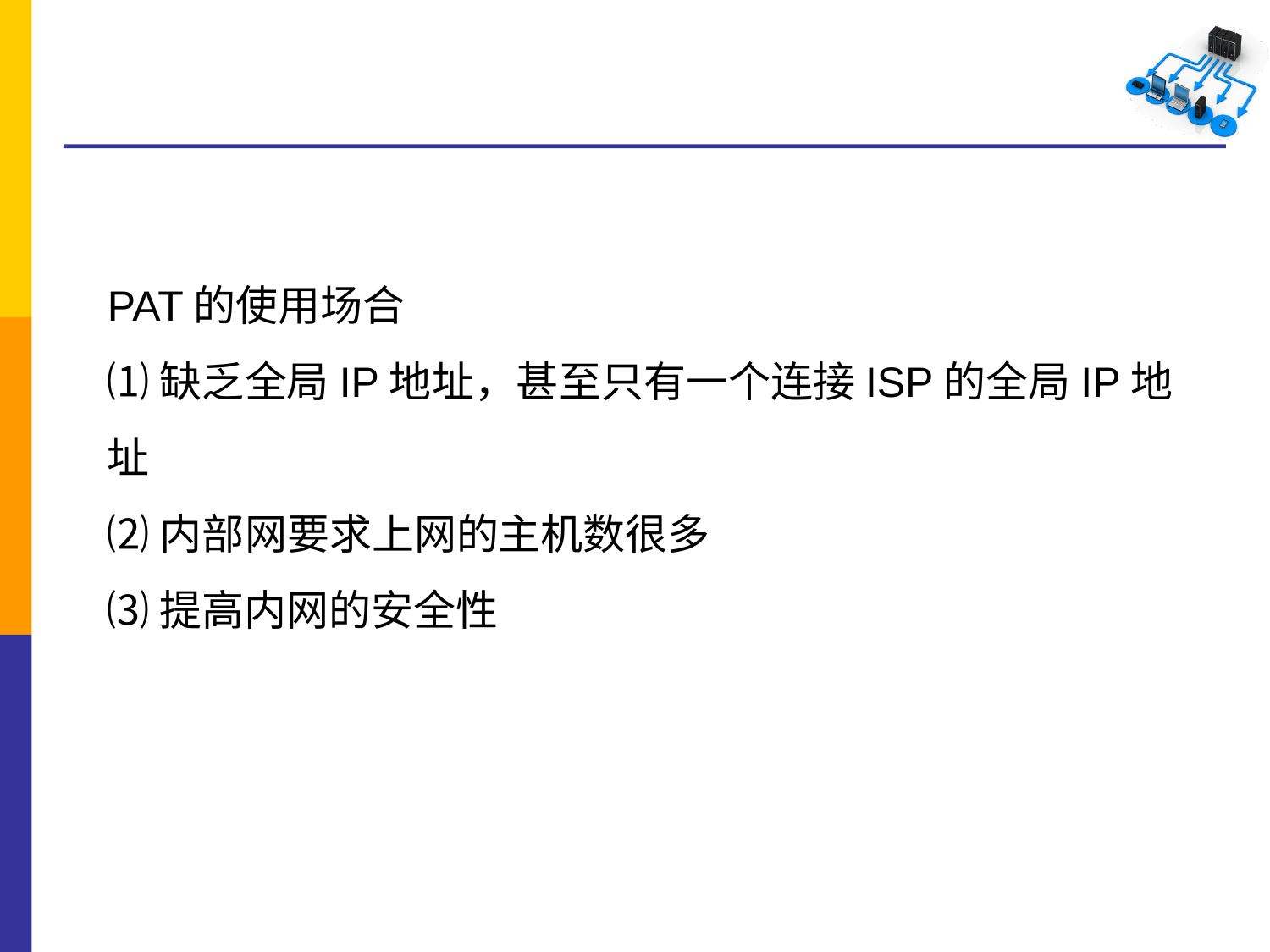

PAT的使用场合
⑴缺乏全局IP地址，甚至只有一个连接ISP的全局IP地址
⑵内部网要求上网的主机数很多
⑶提高内网的安全性